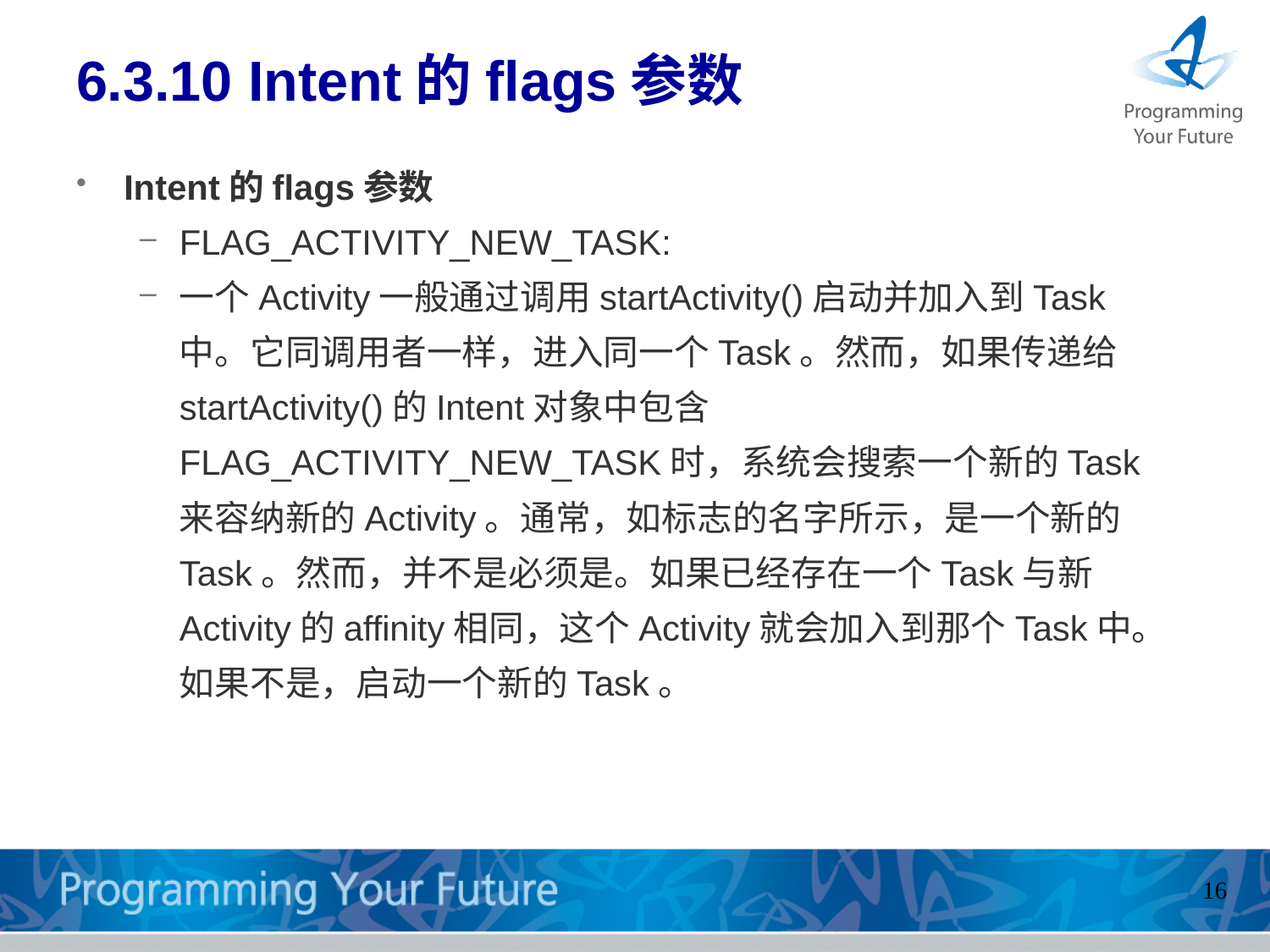

# 6.3.10 Intent的flags参数
Intent的flags参数
FLAG_ACTIVITY_NEW_TASK:
一个Activity一般通过调用startActivity()启动并加入到Task中。它同调用者一样，进入同一个Task。然而，如果传递给startActivity()的Intent对象中包含FLAG_ACTIVITY_NEW_TASK时，系统会搜索一个新的Task来容纳新的Activity。通常，如标志的名字所示，是一个新的Task。然而，并不是必须是。如果已经存在一个Task与新Activity的affinity相同，这个Activity就会加入到那个Task中。如果不是，启动一个新的Task。